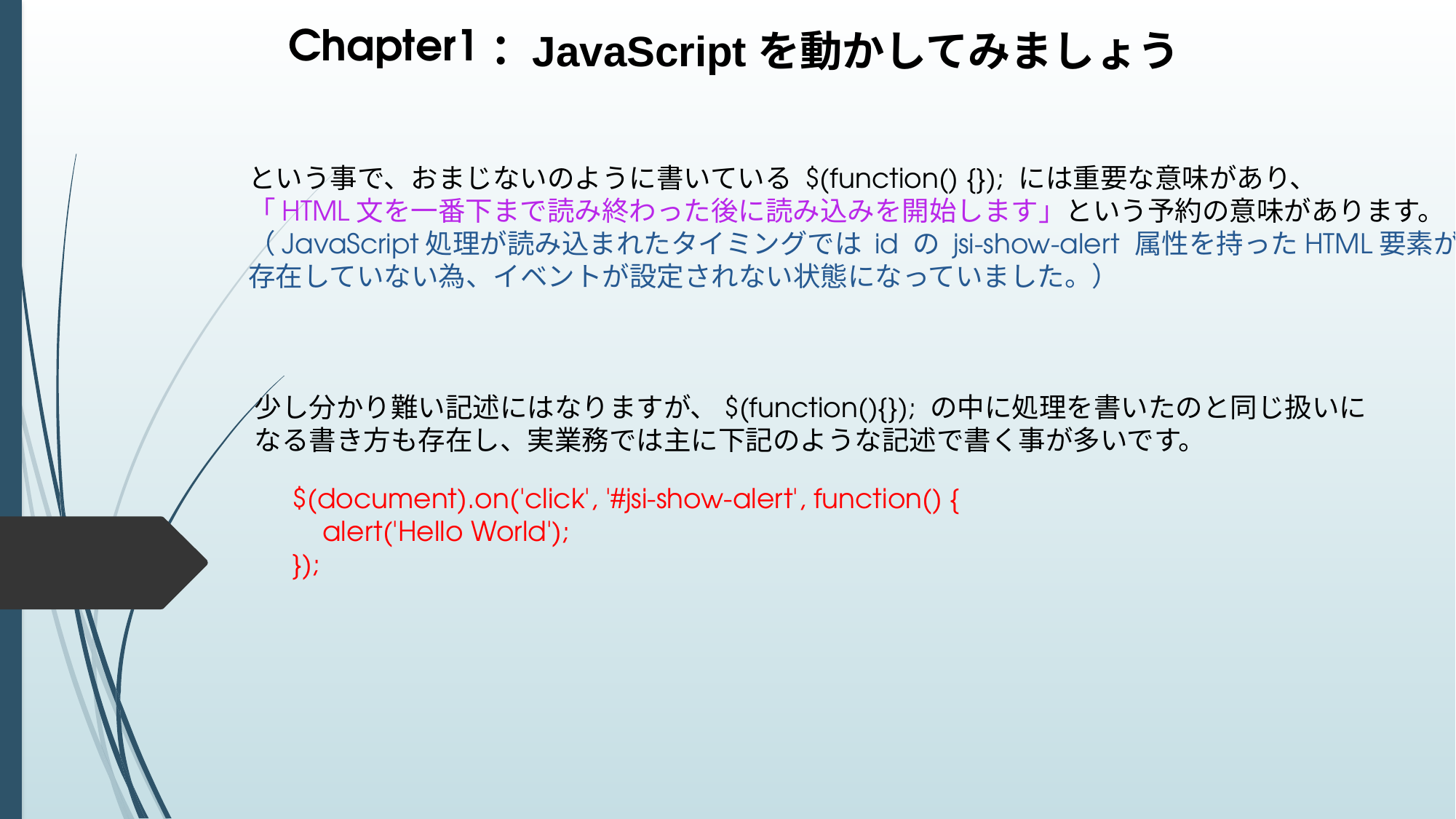

Chapter1
：JavaScriptを動かしてみましょう
という事で、おまじないのように書いている $(function() {}); には重要な意味があり、
「HTML文を一番下まで読み終わった後に読み込みを開始します」という予約の意味があります。
（JavaScript処理が読み込まれたタイミングでは id の jsi-show-alert 属性を持ったHTML要素が
存在していない為、イベントが設定されない状態になっていました。）
少し分かり難い記述にはなりますが、$(function(){}); の中に処理を書いたのと同じ扱いに
なる書き方も存在し、実業務では主に下記のような記述で書く事が多いです。
$(document).on('click', '#jsi-show-alert', function() {
    alert('Hello World');
});